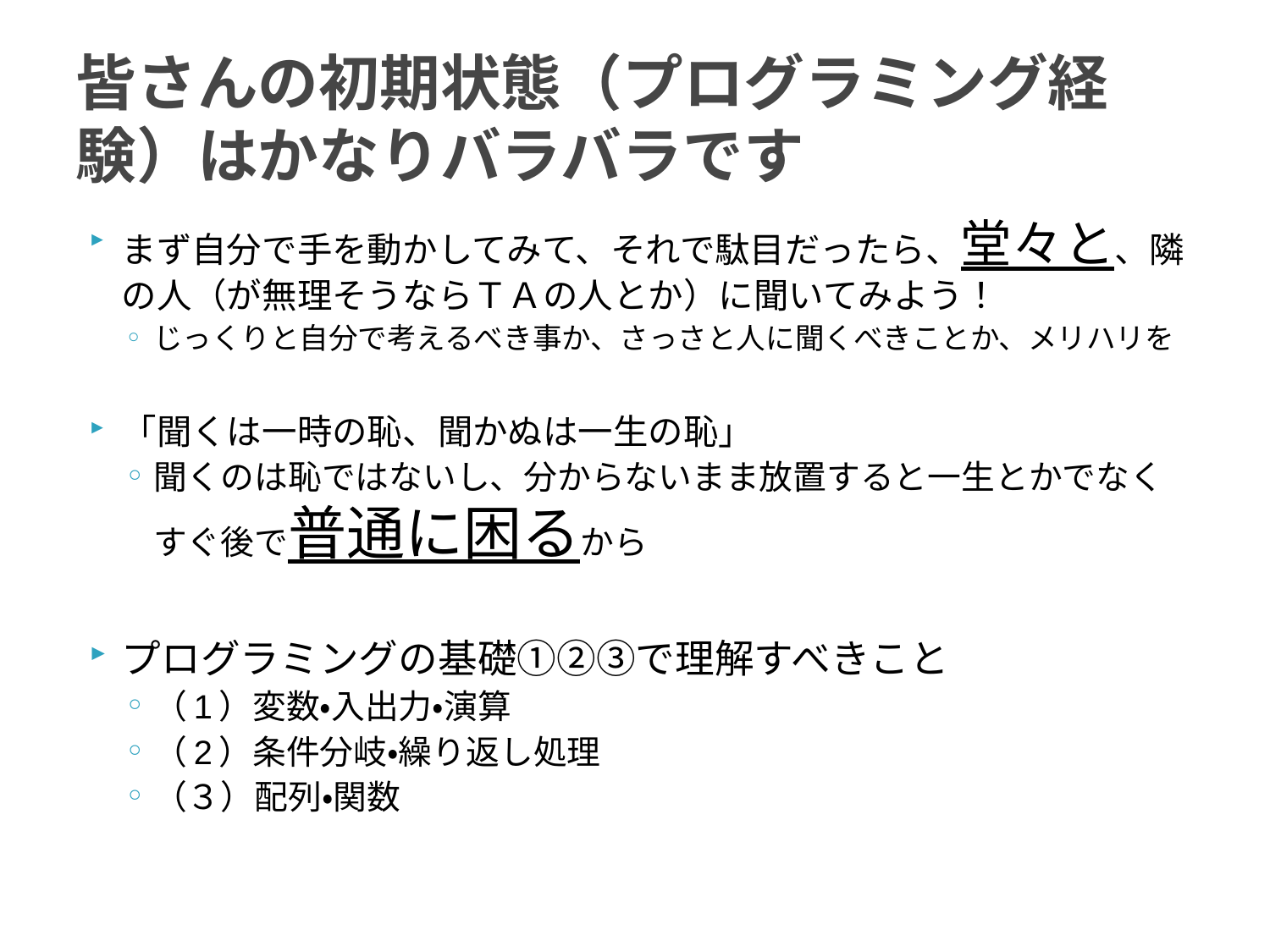

# 皆さんの初期状態（プログラミング経験）はかなりバラバラです
まず自分で手を動かしてみて、それで駄目だったら、堂々と、隣の人（が無理そうならＴＡの人とか）に聞いてみよう！
じっくりと自分で考えるべき事か、さっさと人に聞くべきことか、メリハリを

「聞くは一時の恥、聞かぬは一生の恥」
聞くのは恥ではないし、分からないまま放置すると一生とかでなくすぐ後で普通に困るから

プログラミングの基礎①②③で理解すべきこと
（1）変数・入出力・演算
（2）条件分岐・繰り返し処理
（３）配列・関数